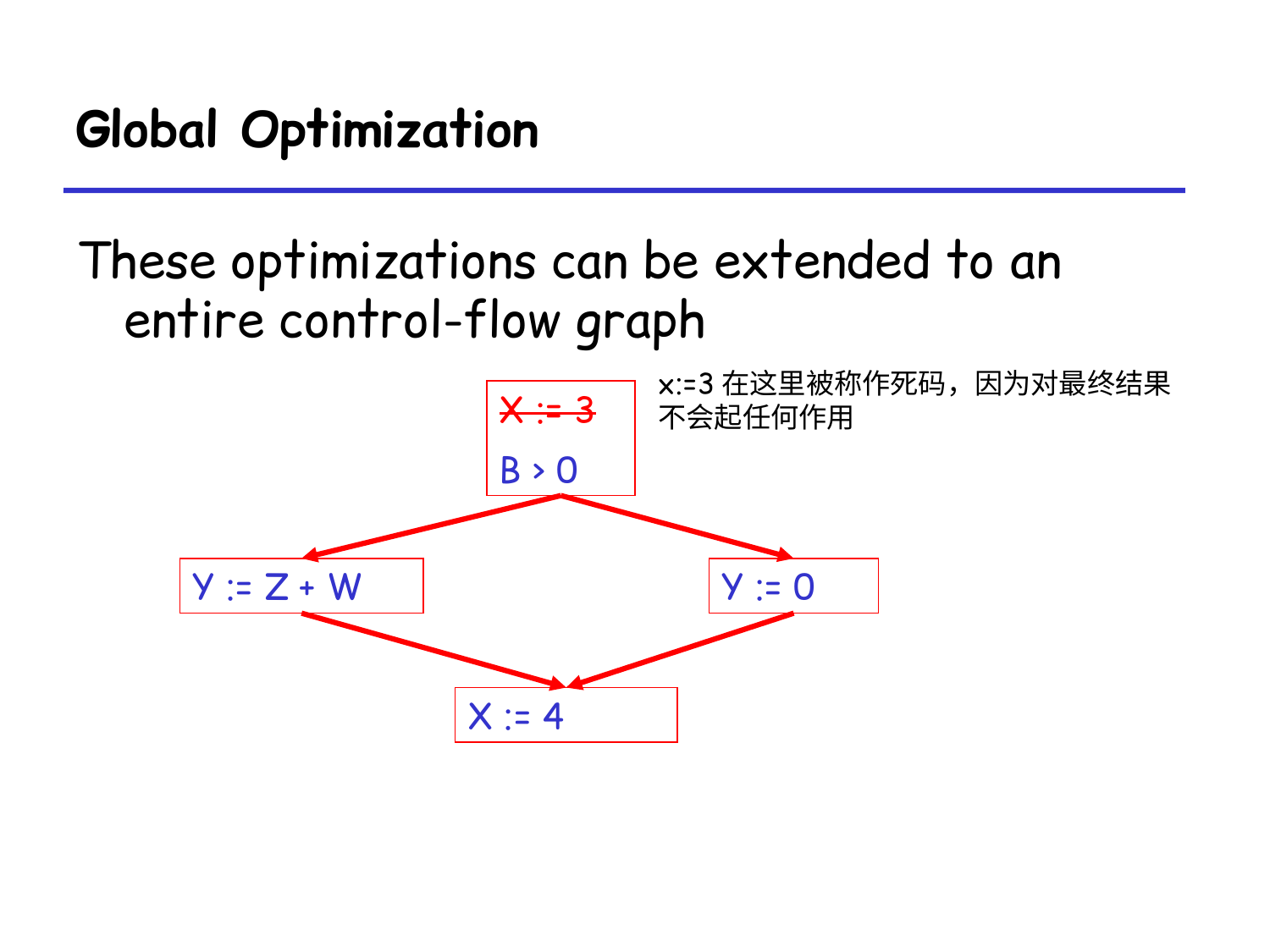

# Global Optimization
These optimizations can be extended to an entire control-flow graph

x:=3在这里被称作死码，因为对最终结果不会起任何作用
X := 3
B > 0
Y := Z + W
Y := 0
X := 4

6